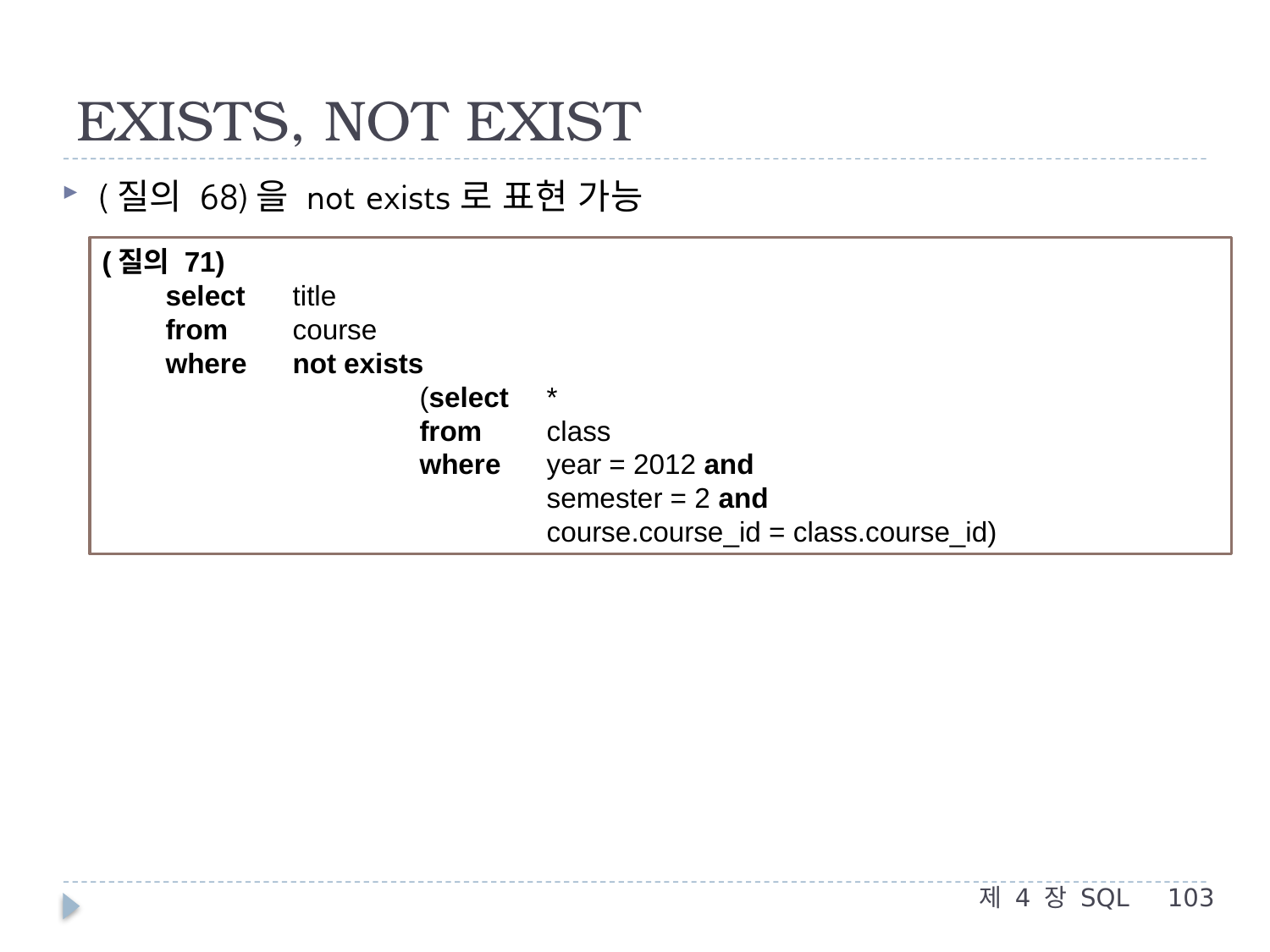

# EXISTS, NOT EXIST
(질의 68)을 not exists로 표현 가능
(질의 71)
select 	title
from 	course
where 	not exists
		(select 	*
		from 	class
		where 	year = 2012 and
			semester = 2 and
			course.course_id = class.course_id)
제 4 장 SQL
103